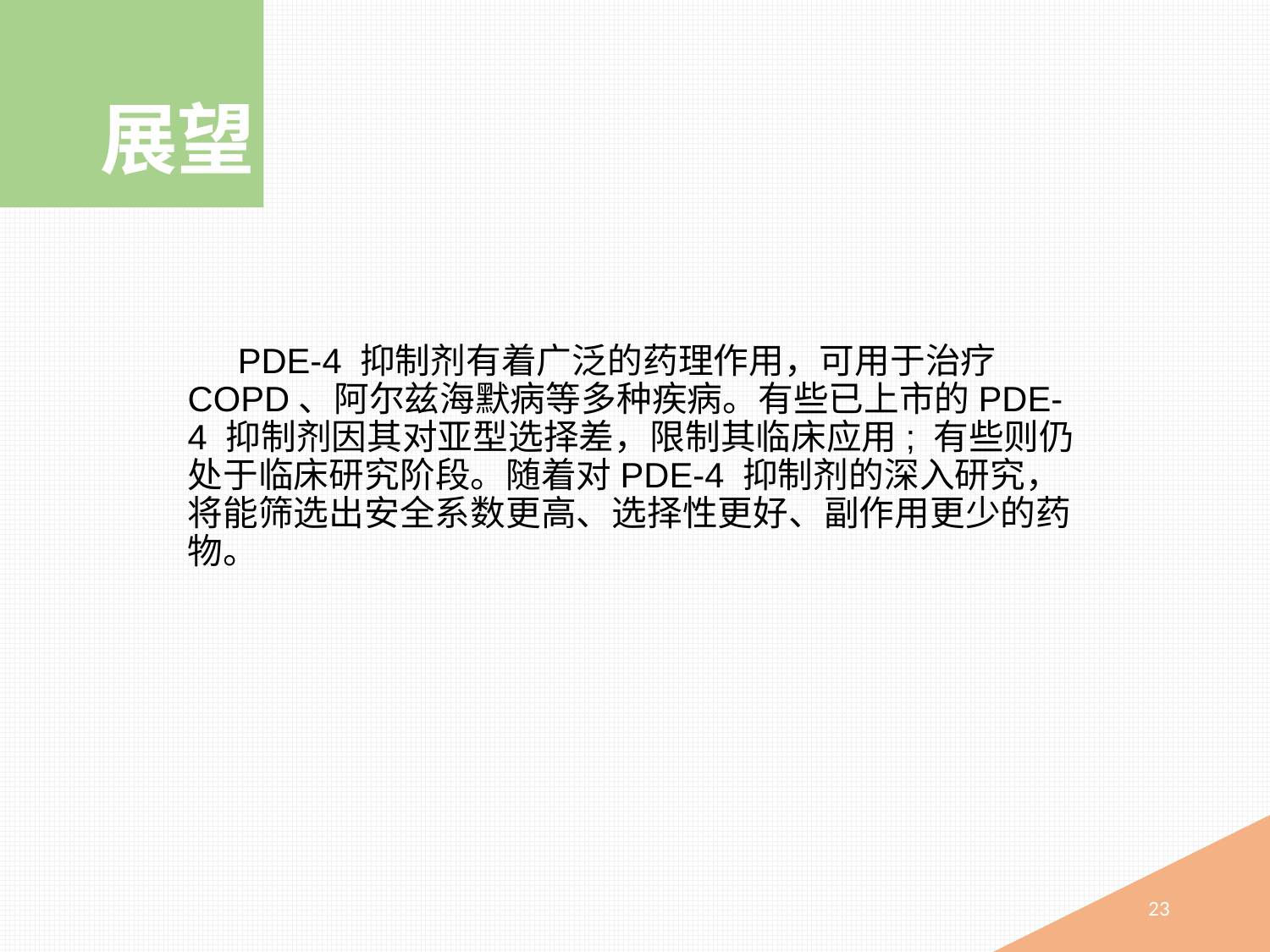

# 展望
PDE-4 抑制剂有着广泛的药理作用，可用于治疗COPD、阿尔兹海默病等多种疾病。有些已上市的PDE-4 抑制剂因其对亚型选择差，限制其临床应用; 有些则仍处于临床研究阶段。随着对PDE-4 抑制剂的深入研究，将能筛选出安全系数更高、选择性更好、副作用更少的药物。

23